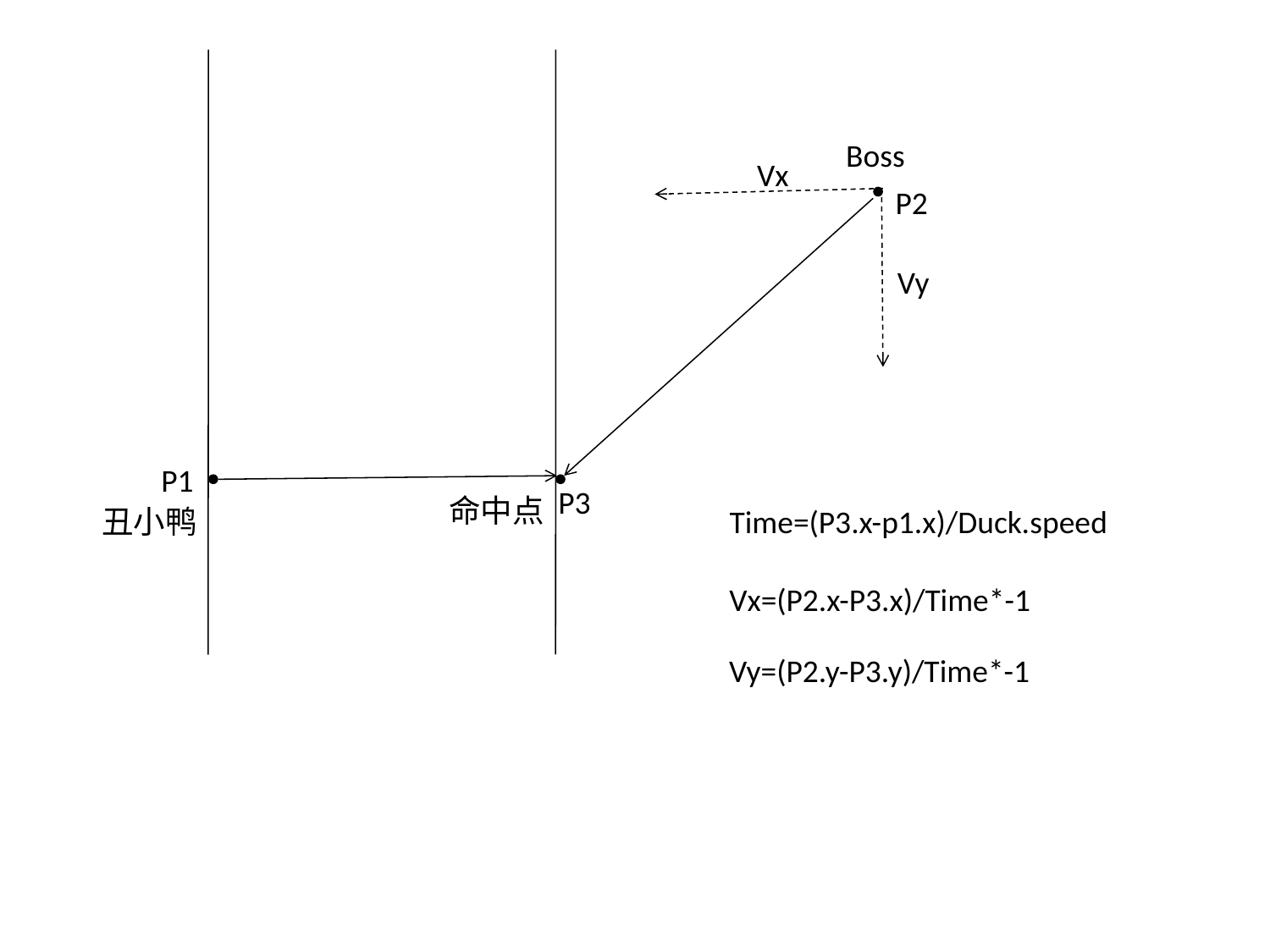

Boss
Vx
P2

Vy
P1

P3
命中点
丑小鸭
Time=(P3.x-p1.x)/Duck.speed
Vx=(P2.x-P3.x)/Time*-1
Vy=(P2.y-P3.y)/Time*-1